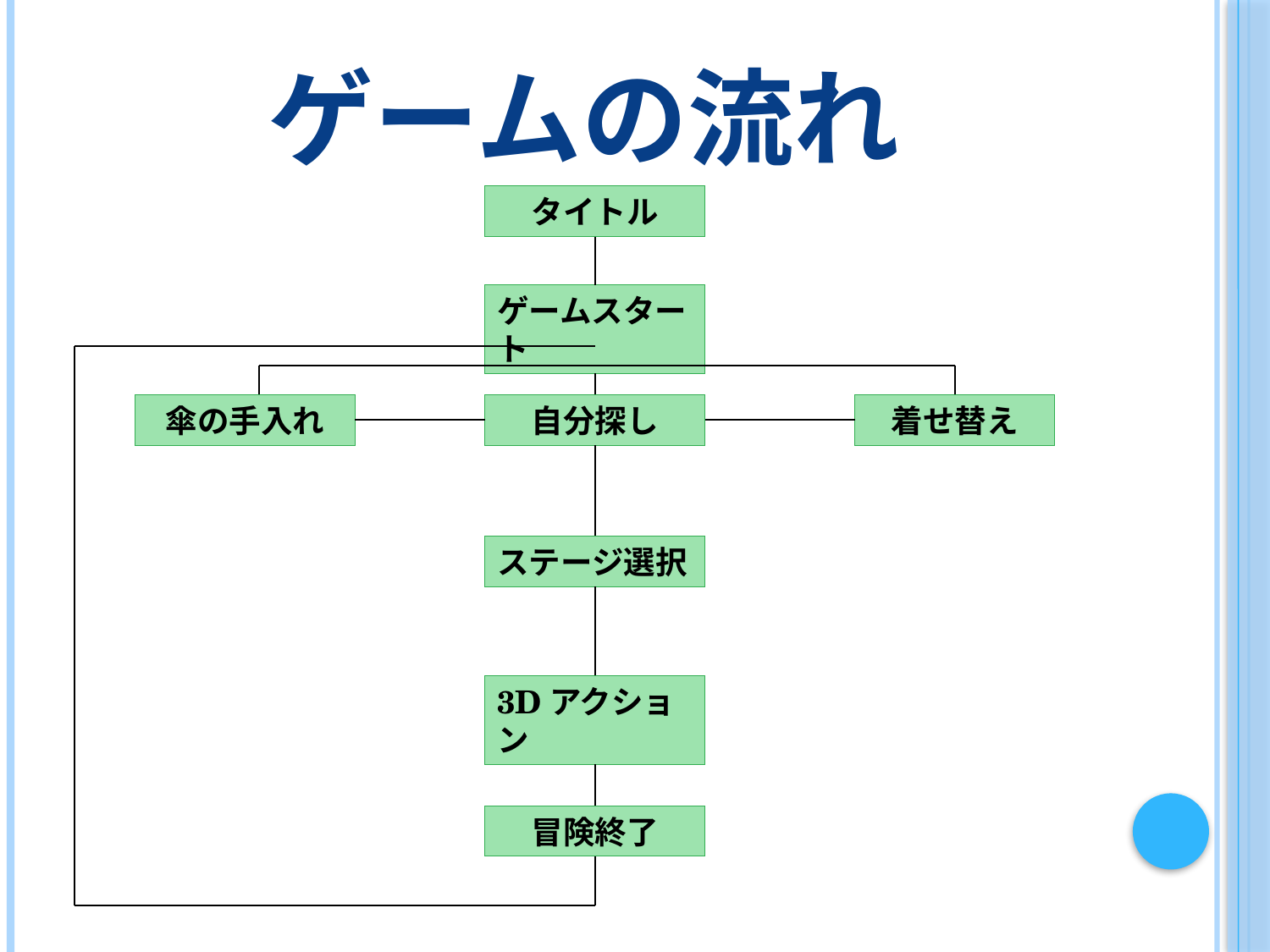

# ゲームの流れ
タイトル
ゲームスタート
傘の手入れ
自分探し
着せ替え
ステージ選択
3Dアクション
冒険終了